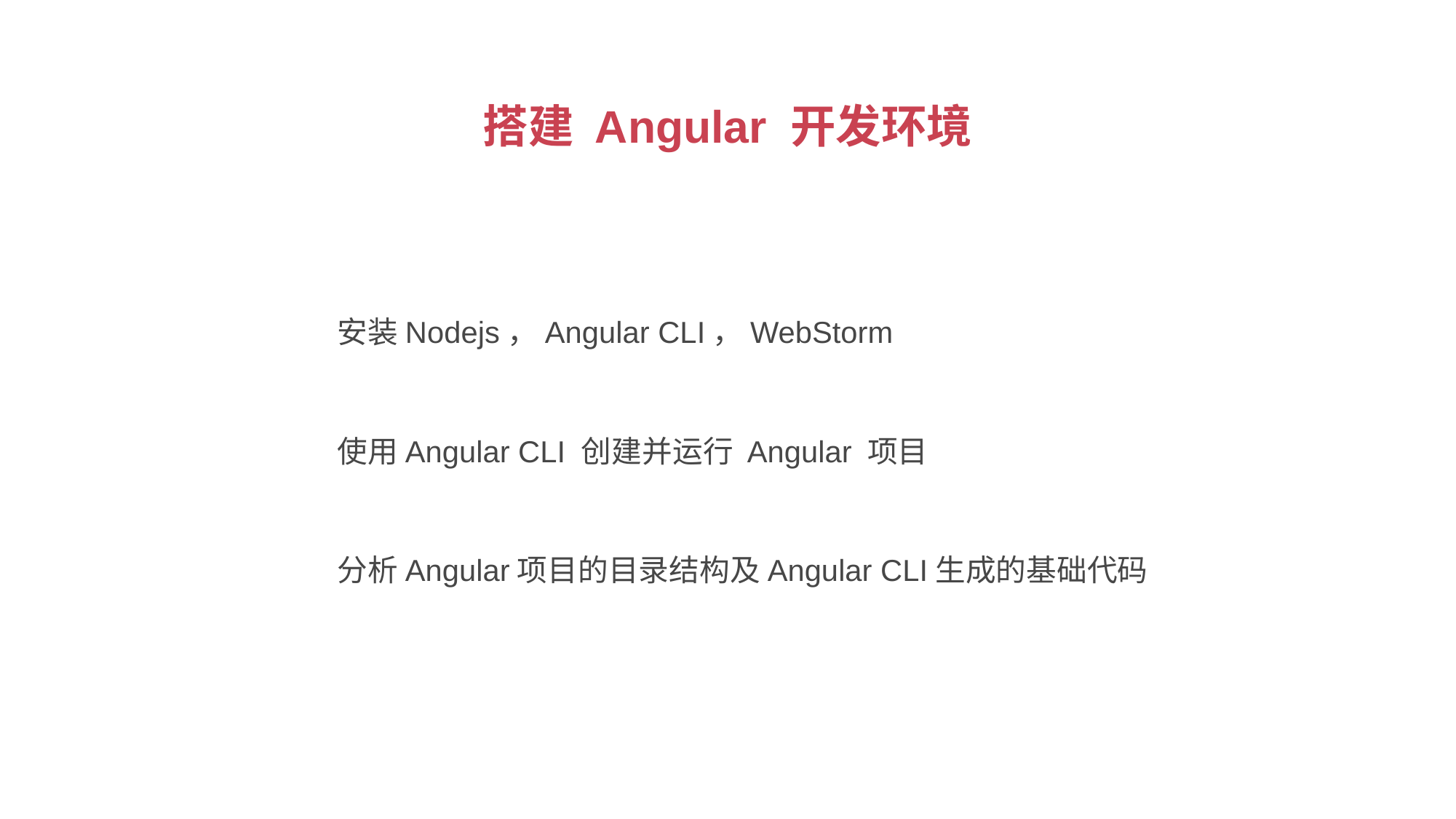

搭建 Angular 开发环境
安装Nodejs，Angular CLI，WebStorm
使用Angular CLI 创建并运行 Angular 项目
分析Angular项目的目录结构及Angular CLI生成的基础代码